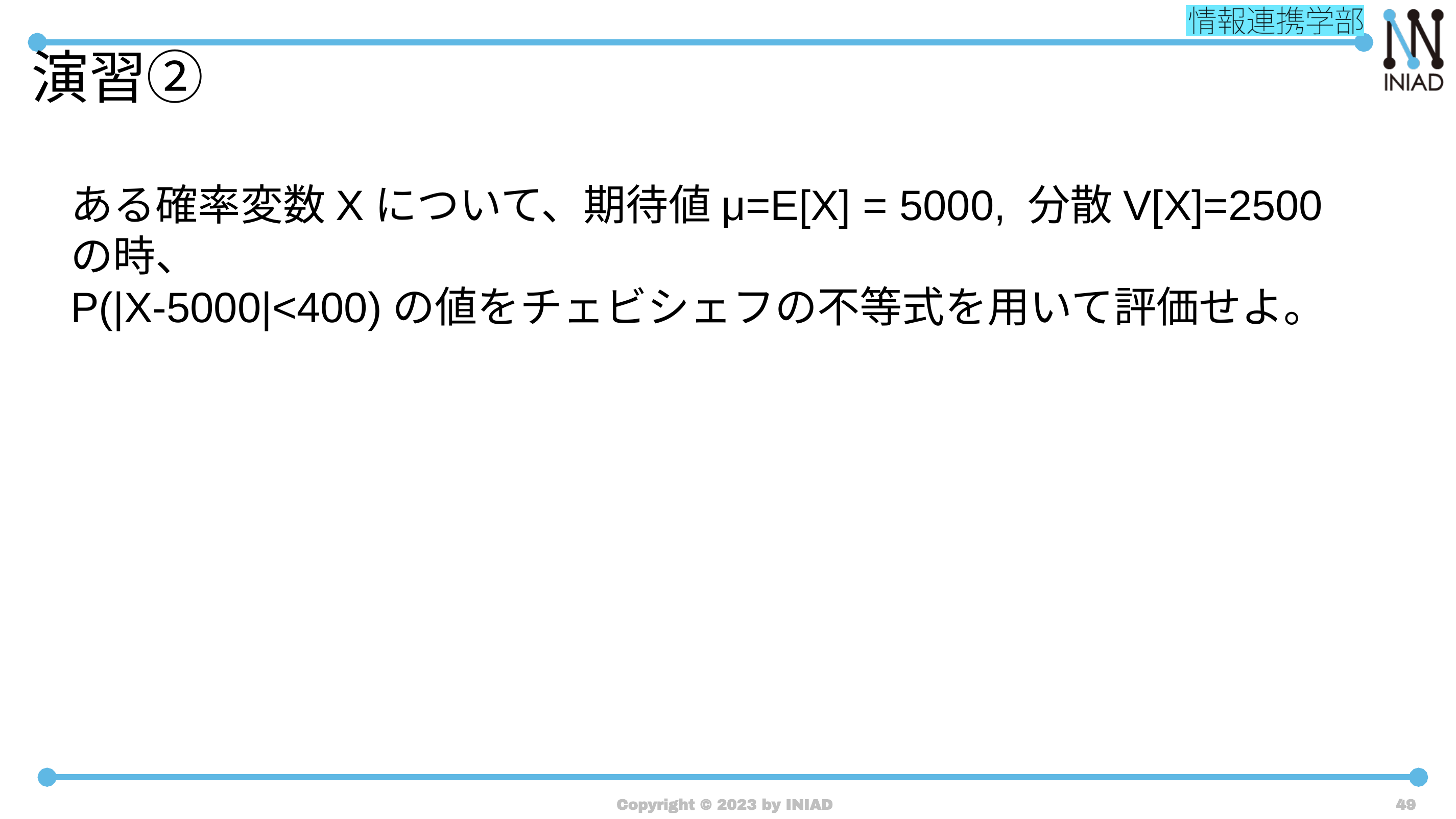

# 演習②
ある確率変数Xについて、期待値μ=E[X] = 5000, 分散V[X]=2500　の時、
P(|X-5000|<400)の値をチェビシェフの不等式を用いて評価せよ。
Copyright © 2023 by INIAD
49